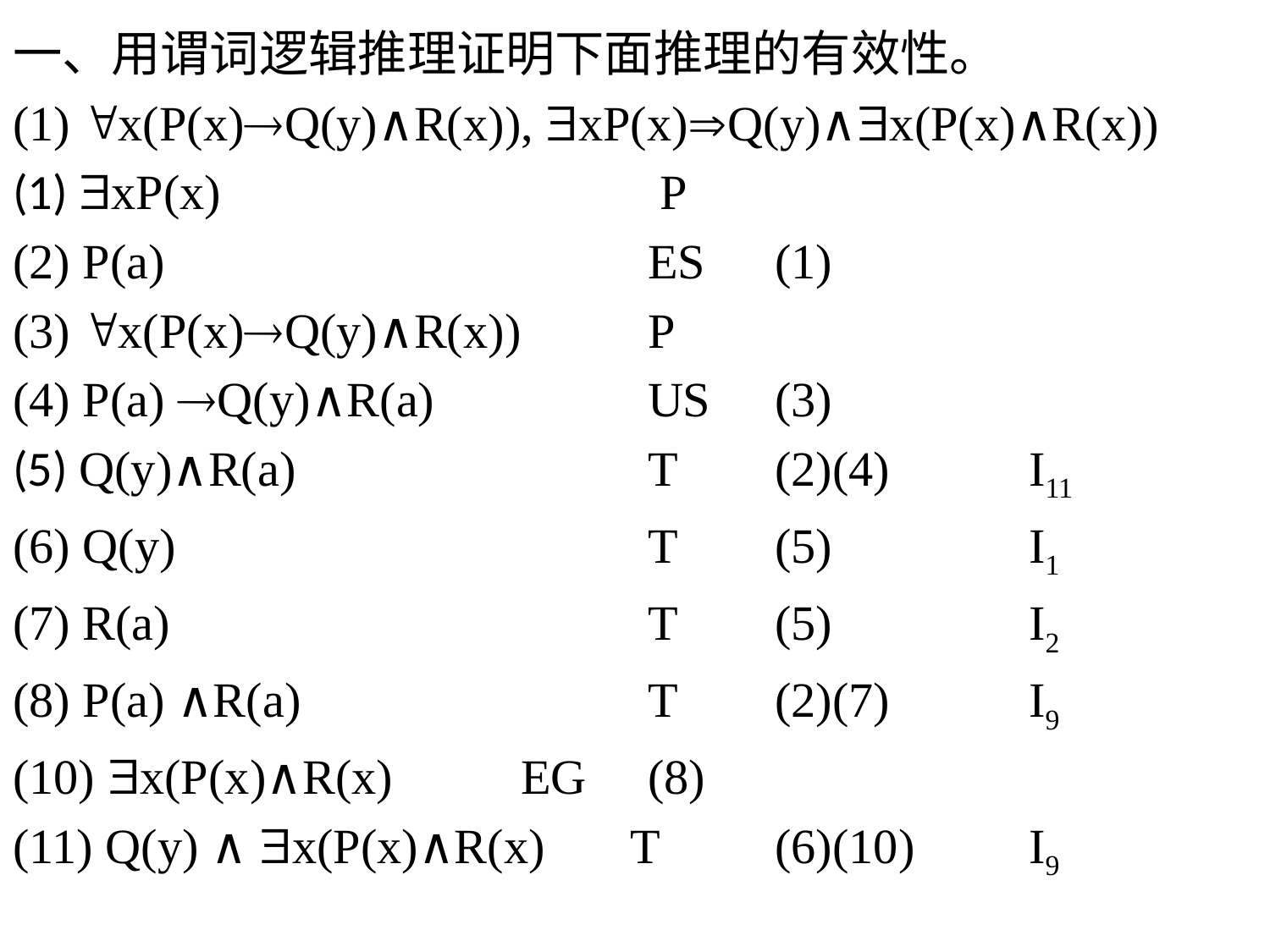

一、用谓词逻辑推理证明下面推理的有效性。
(1) ∀x(P(x)→Q(y)∧R(x)), ∃xP(x)⇒Q(y)∧∃x(P(x)∧R(x))
(1) ∃xP(x)     			 P
(2) P(a)        				ES 	(1)
(3) ∀x(P(x)→Q(y)∧R(x))	P
(4) P(a) →Q(y)∧R(a)		US	(3)
(5) Q(y)∧R(a)			T 	(2)(4)   	I11
(6) Q(y)      				T 	(5) 	 	I1
(7) R(a)				T 	(5)	 	I2
(8) P(a) ∧R(a)			T 	(2)(7)  	I9
(10) ∃x(P(x)∧R(x)		EG 	(8)
(11) Q(y) ∧ ∃x(P(x)∧R(x)       T	(6)(10) 	I9